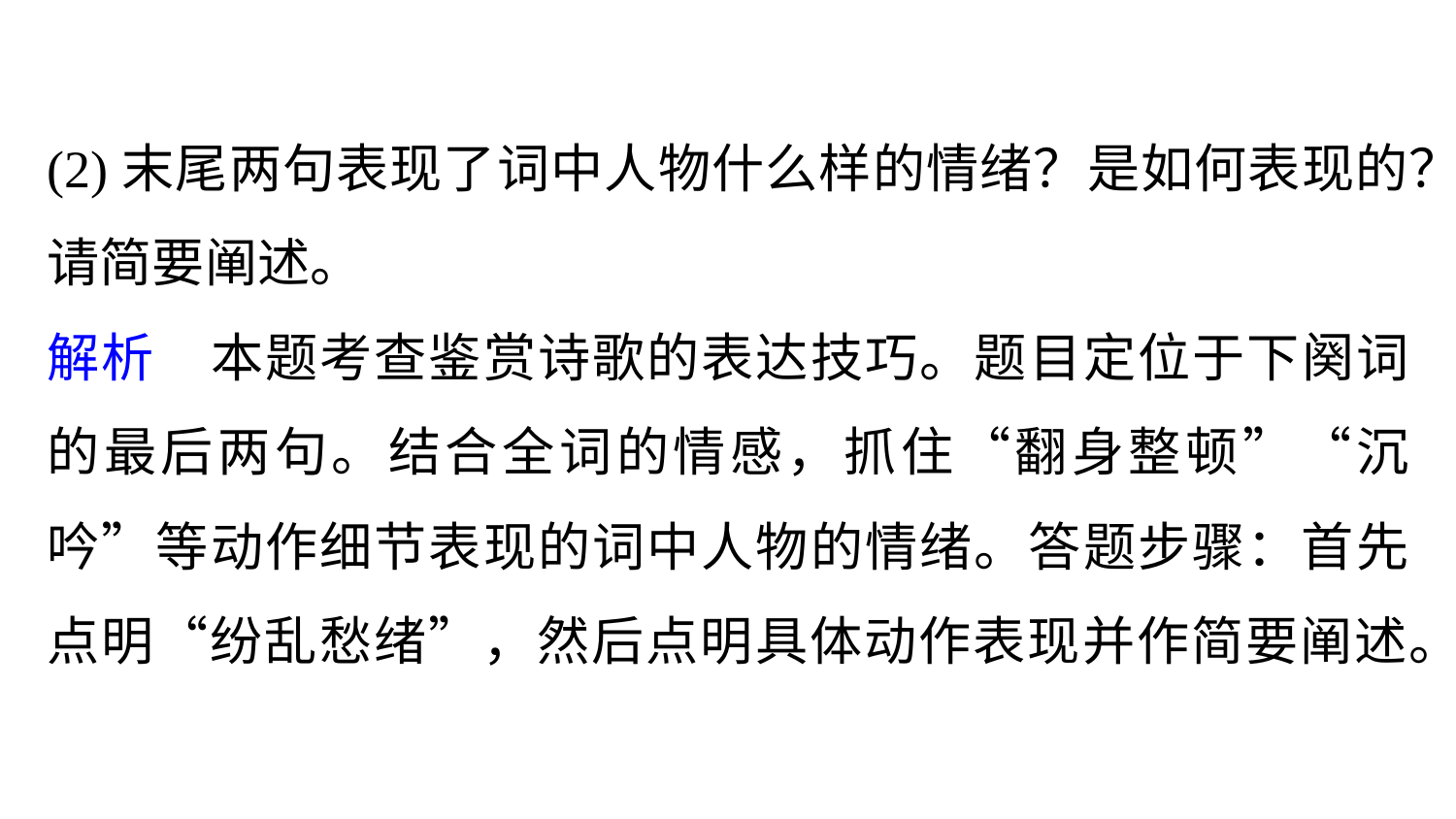

(2)末尾两句表现了词中人物什么样的情绪？是如何表现的？请简要阐述。
解析　本题考查鉴赏诗歌的表达技巧。题目定位于下阕词的最后两句。结合全词的情感，抓住“翻身整顿”“沉吟”等动作细节表现的词中人物的情绪。答题步骤：首先点明“纷乱愁绪”，然后点明具体动作表现并作简要阐述。